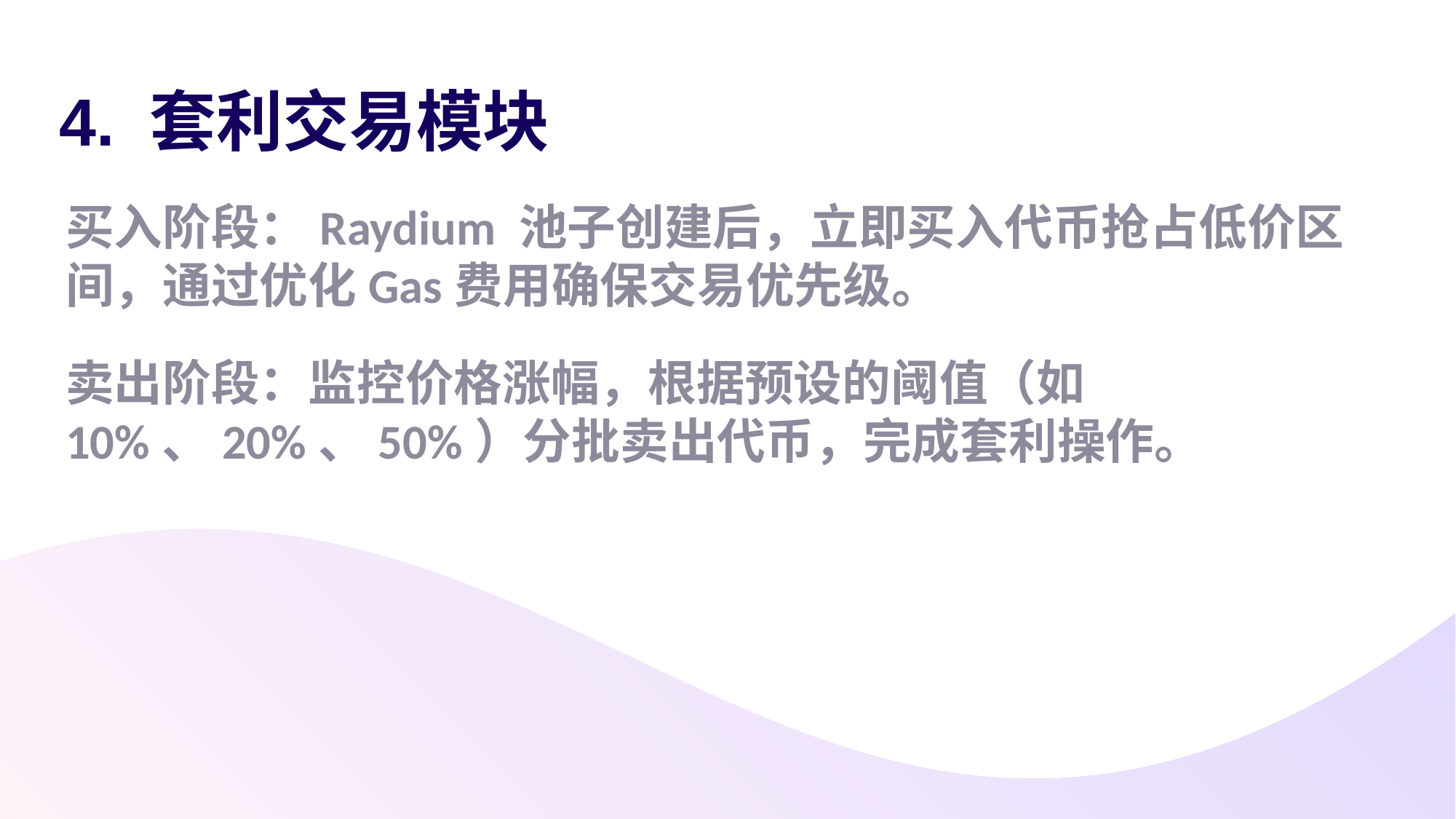

4. 套利交易模块
买入阶段：Raydium 池子创建后，立即买入代币抢占低价区间，通过优化Gas费用确保交易优先级。
卖出阶段：监控价格涨幅，根据预设的阈值（如 10%、20%、50%）分批卖出代币，完成套利操作。